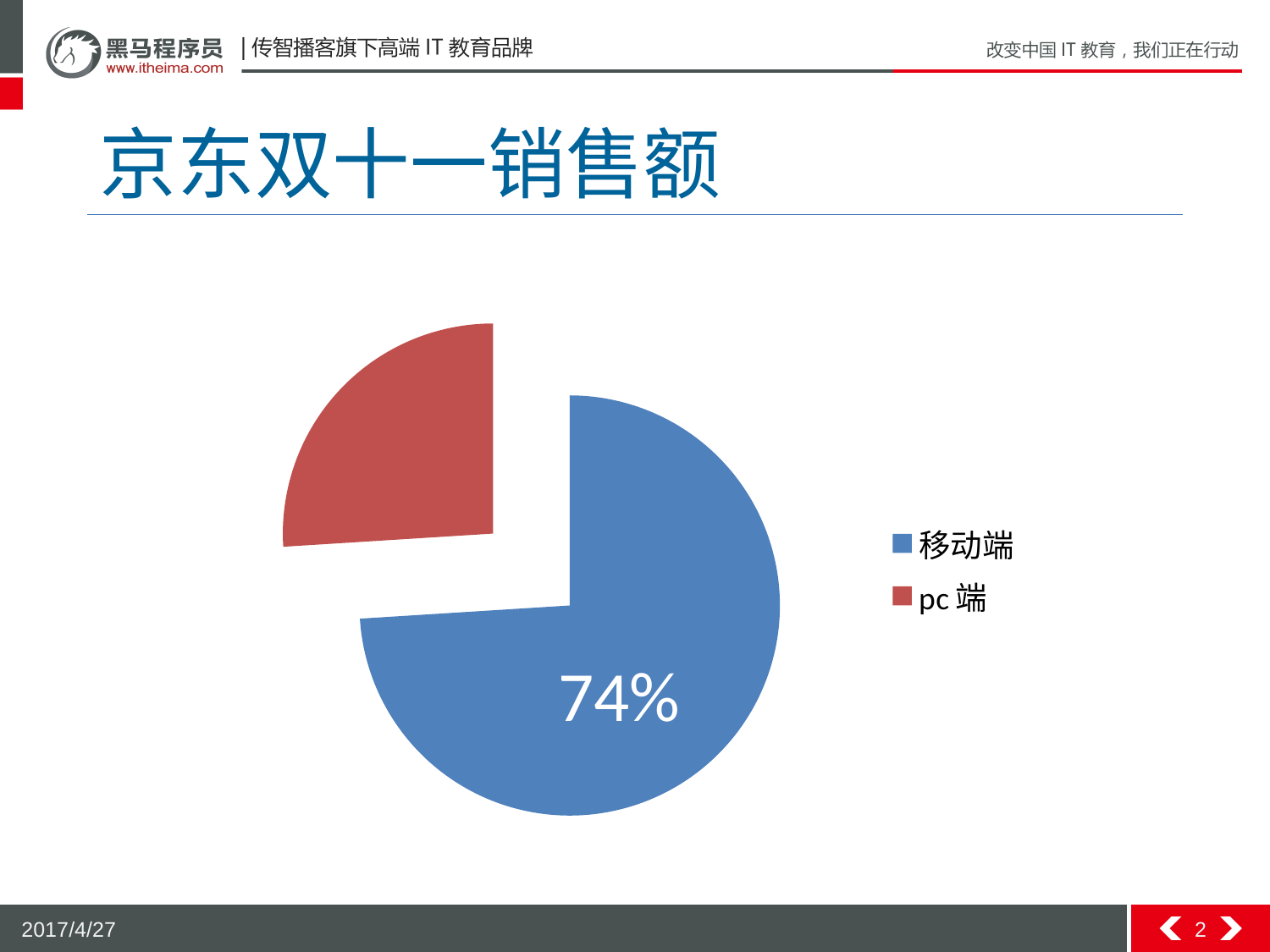

# 京东双十一销售额

### Chart

| Category | 销售额 | 列1 |
|---|---|---|
| 移动端 | 0.740000000000002 | None |
| pc端 | 0.26 | None |
74%
2

2017/4/27